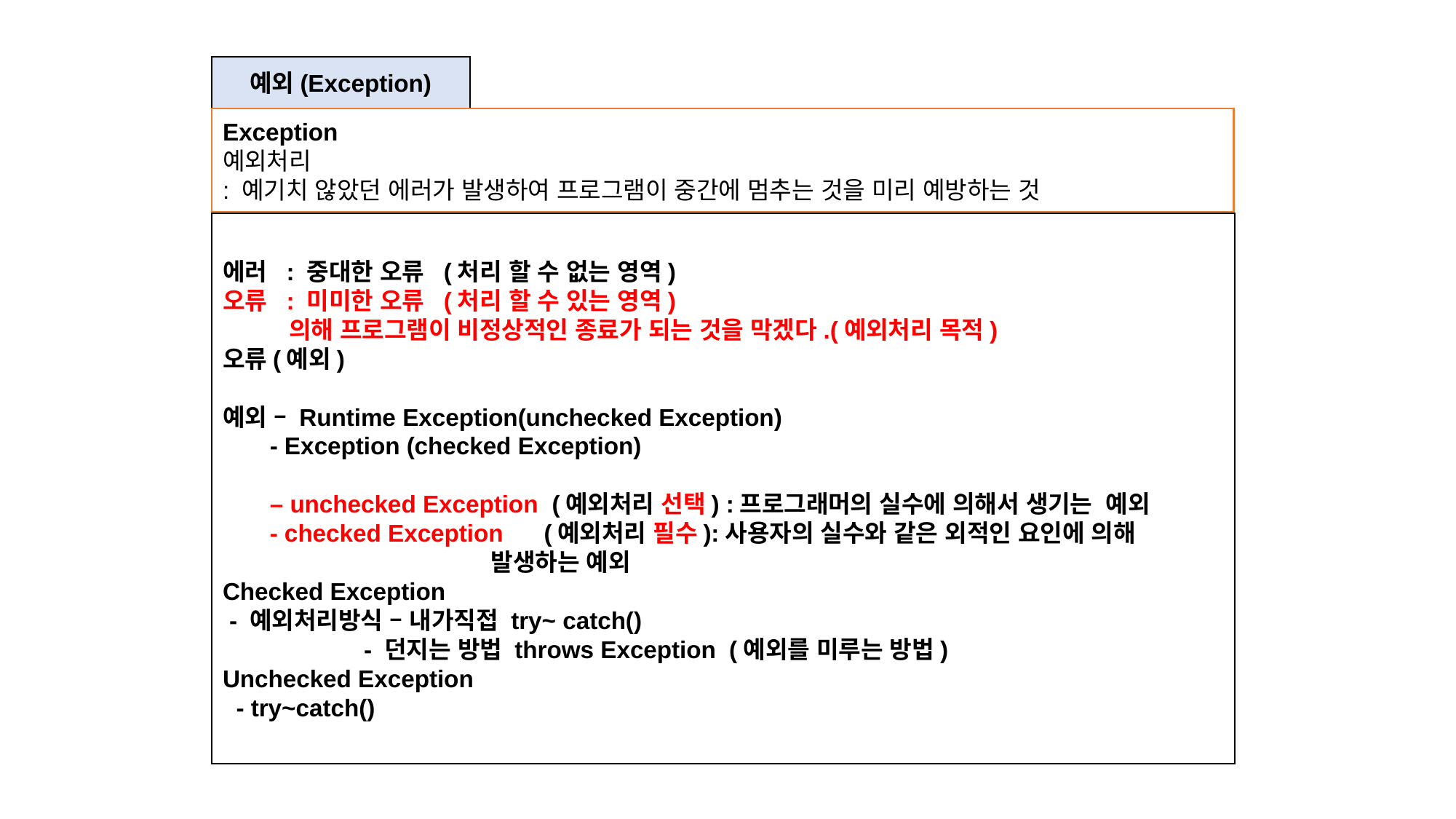

예외(Exception)
Exception
예외처리
: 예기치 않았던 에러가 발생하여 프로그램이 중간에 멈추는 것을 미리 예방하는 것
에러  : 중대한 오류  (처리 할 수 없는 영역)
오류  : 미미한 오류  (처리 할 수 있는 영역)
         의해 프로그램이 비정상적인 종료가 되는 것을 막겠다.(예외처리 목적)
오류(예외)

예외 – Runtime Exception(unchecked Exception)
       - Exception (checked Exception)

       – unchecked Exception  (예외처리 선택) :프로그래머의 실수에 의해서 생기는  예외
       - checked Exception      (예외처리 필수):사용자의 실수와 같은 외적인 요인에 의해
                                       발생하는 예외
Checked Exception
 - 예외처리방식 – 내가직접 try~ catch()
                     - 던지는 방법 throws Exception  (예외를 미루는 방법)
Unchecked Exception
  - try~catch()